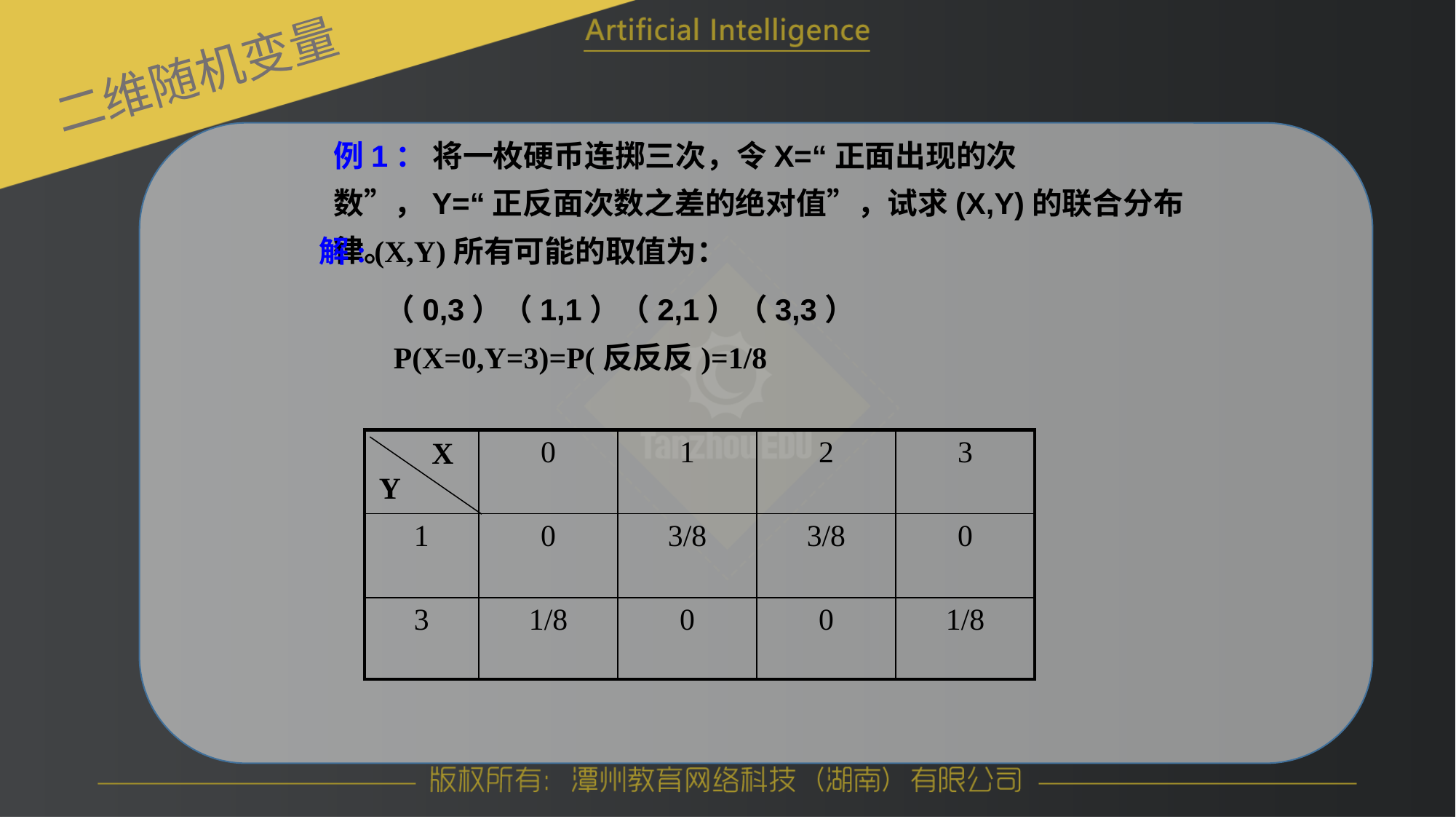

二维随机变量
例1： 将一枚硬币连掷三次，令X=“正面出现的次数”，Y=“正反面次数之差的绝对值”，试求(X,Y)的联合分布律。

解: (X,Y)所有可能的取值为：
（0,3）（1,1）（2,1）（3,3）
P(X=0,Y=3)=P(反反反)=1/8
X

Y
|  | 0 | 1 | 2 | 3 |
| --- | --- | --- | --- | --- |
| 1 | 0 | 3/8 | 3/8 | 0 |
| 3 | 1/8 | 0 | 0 | 1/8 |